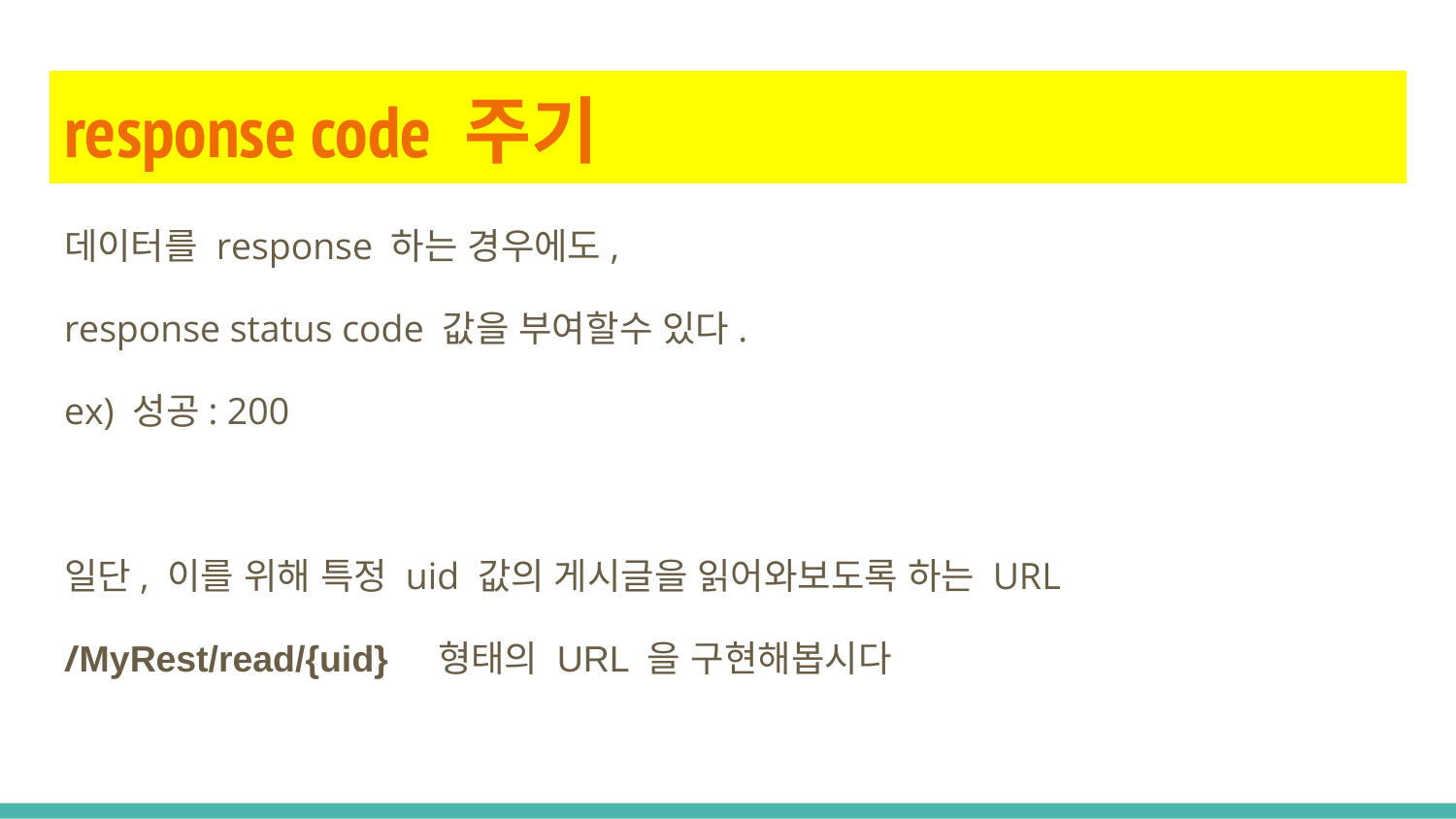

# response code 주기
데이터를 response 하는 경우에도,
response status code 값을 부여할수 있다.
ex) 성공: 200

일단, 이를 위해 특정 uid 값의 게시글을 읽어와보도록 하는 URL
/MyRest/read/{uid}    형태의 URL 을 구현해봅시다